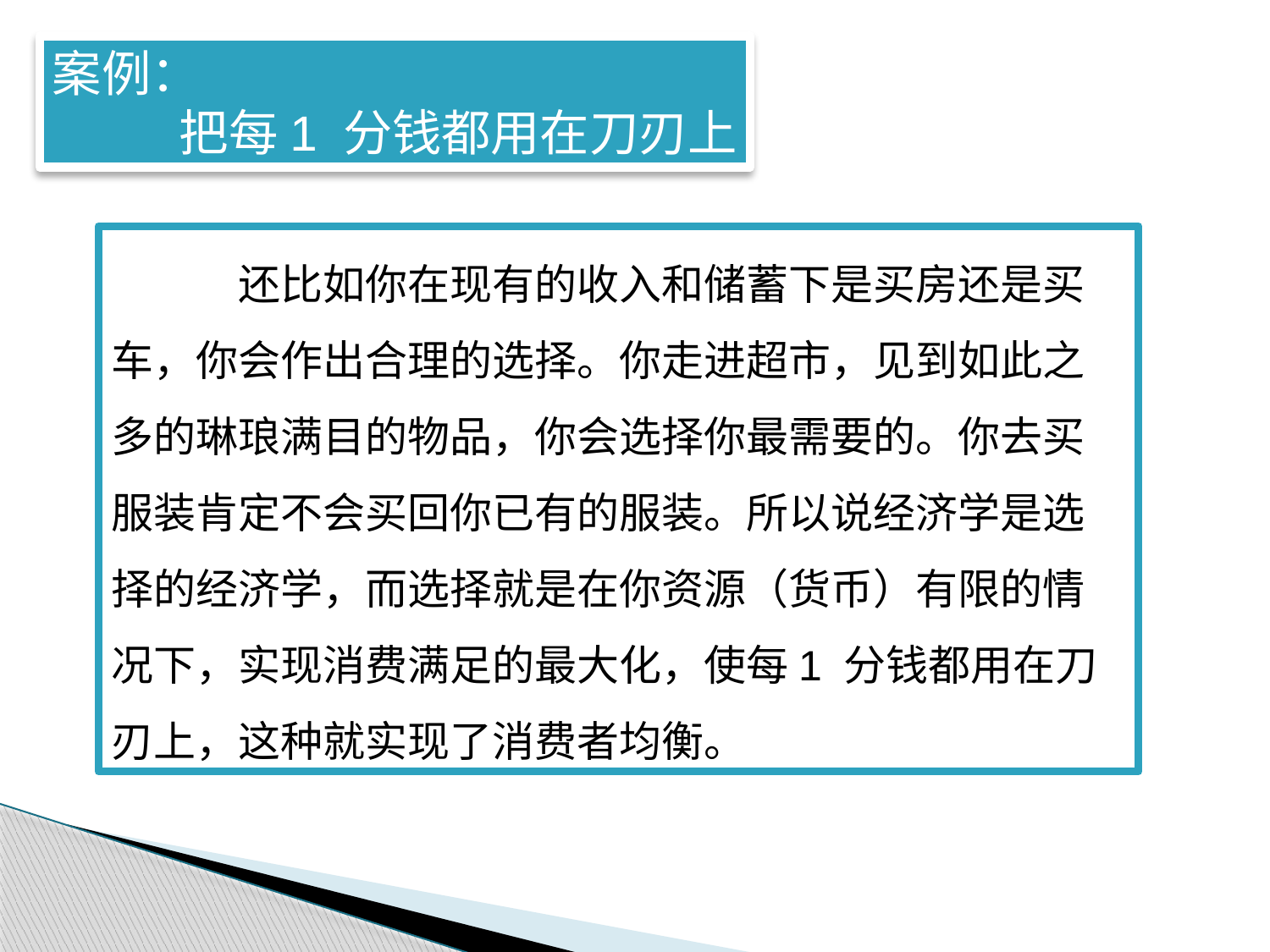

案例：
	把每1 分钱都用在刀刃上
	还比如你在现有的收入和储蓄下是买房还是买车，你会作出合理的选择。你走进超市，见到如此之多的琳琅满目的物品，你会选择你最需要的。你去买服装肯定不会买回你已有的服装。所以说经济学是选择的经济学，而选择就是在你资源（货币）有限的情况下，实现消费满足的最大化，使每1 分钱都用在刀刃上，这种就实现了消费者均衡。